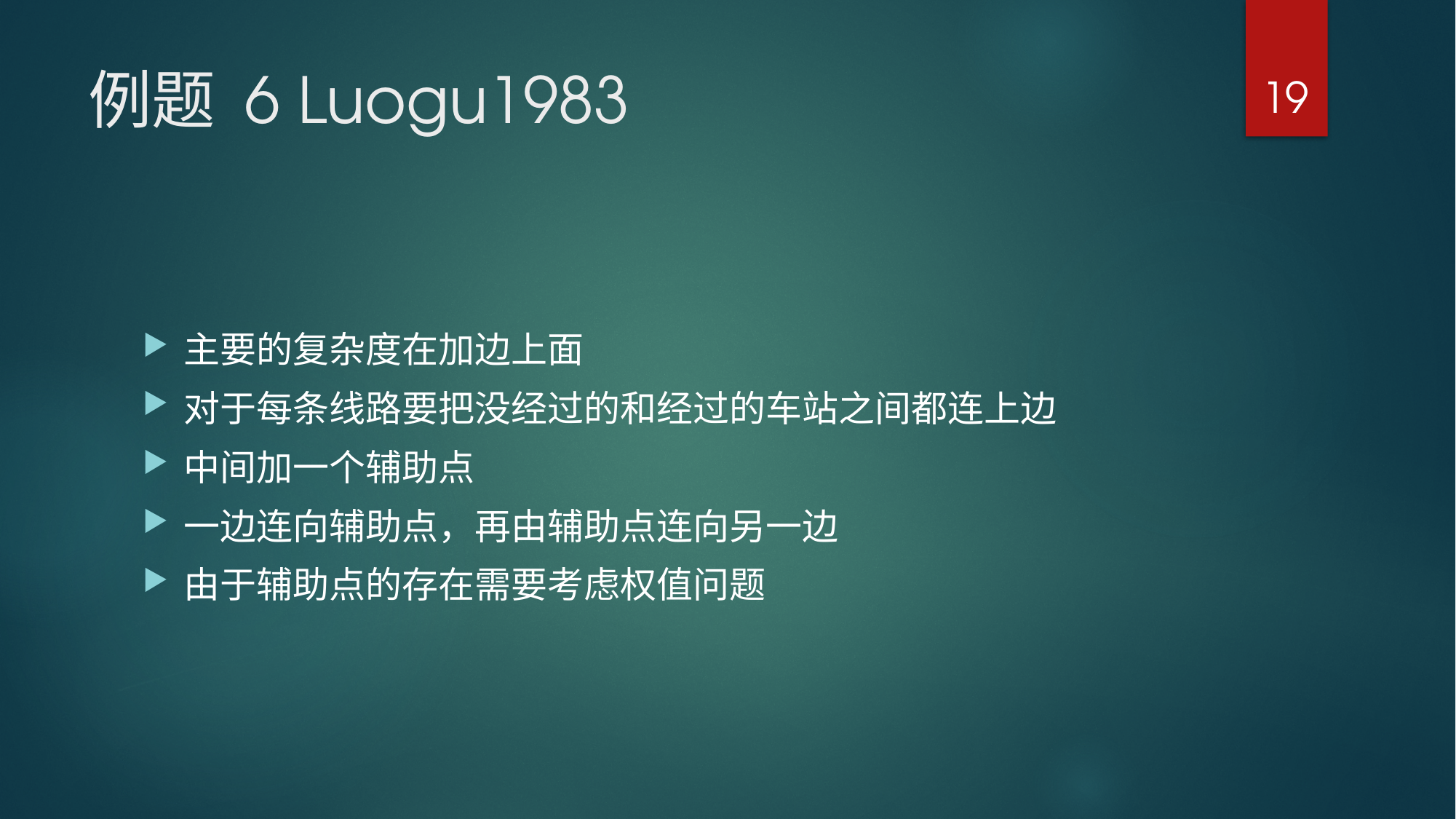

19
# 例题 6 Luogu1983
主要的复杂度在加边上面
对于每条线路要把没经过的和经过的车站之间都连上边
中间加一个辅助点
一边连向辅助点，再由辅助点连向另一边
由于辅助点的存在需要考虑权值问题